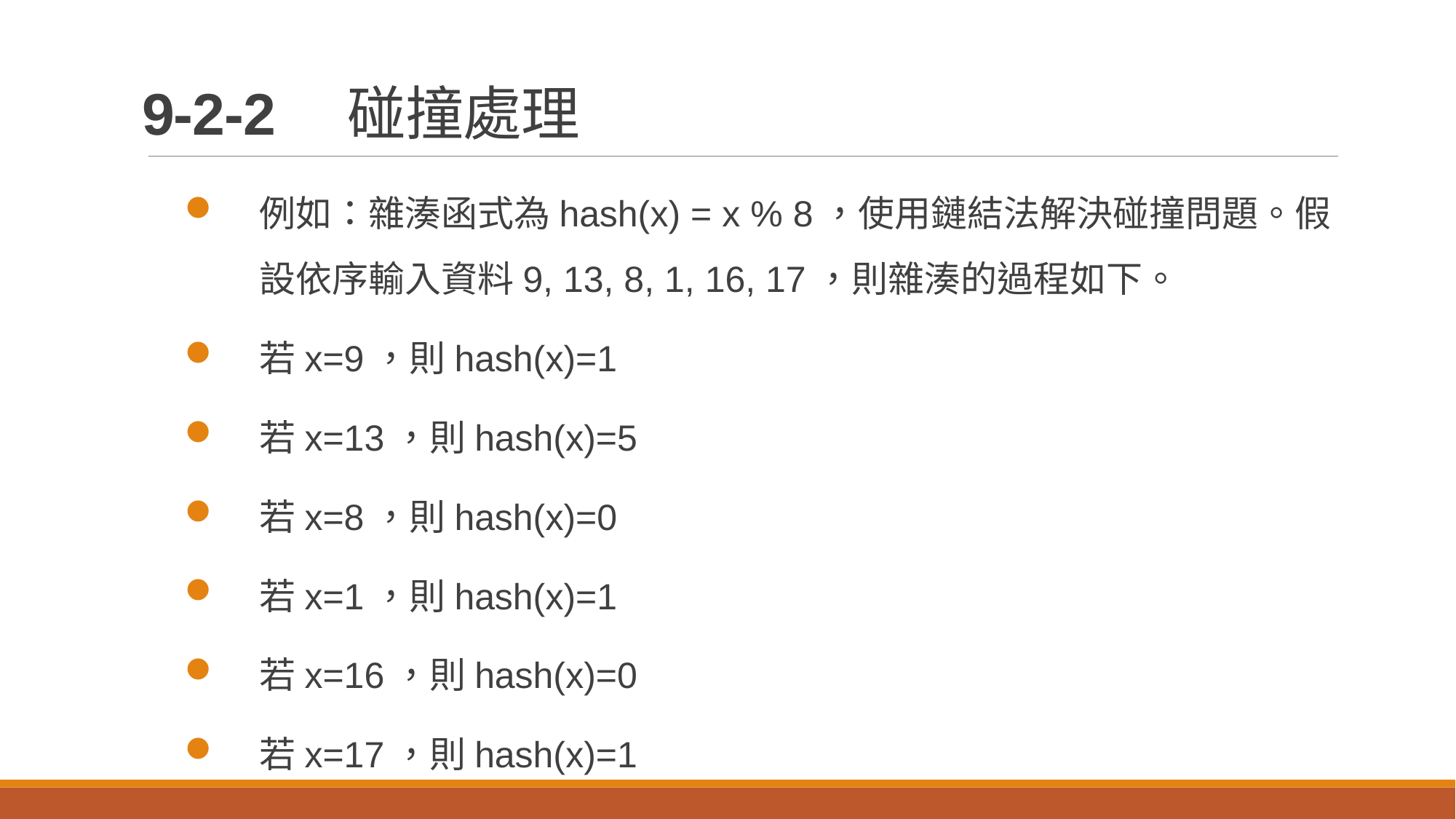

# 9-2-2　碰撞處理
例如：雜湊函式為hash(x) = x % 8，使用鏈結法解決碰撞問題。假設依序輸入資料9, 13, 8, 1, 16, 17，則雜湊的過程如下。
若x=9，則hash(x)=1
若x=13，則hash(x)=5
若x=8，則hash(x)=0
若x=1，則hash(x)=1
若x=16，則hash(x)=0
若x=17，則hash(x)=1